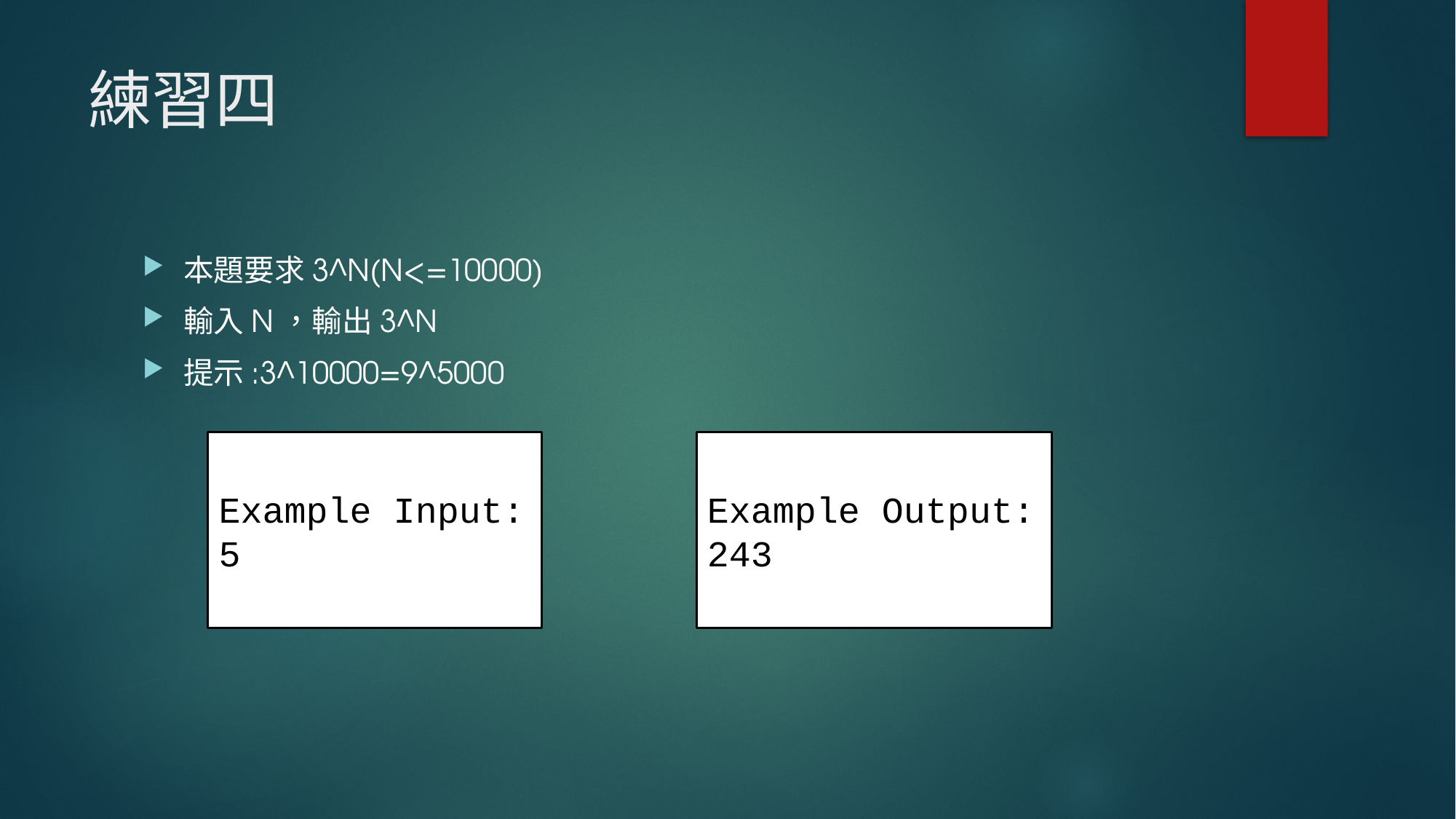

# 練習四
本題要求3^N(N<=10000)
輸入N，輸出3^N
提示:3^10000=9^5000

Example Input:
5
Example Output:
243